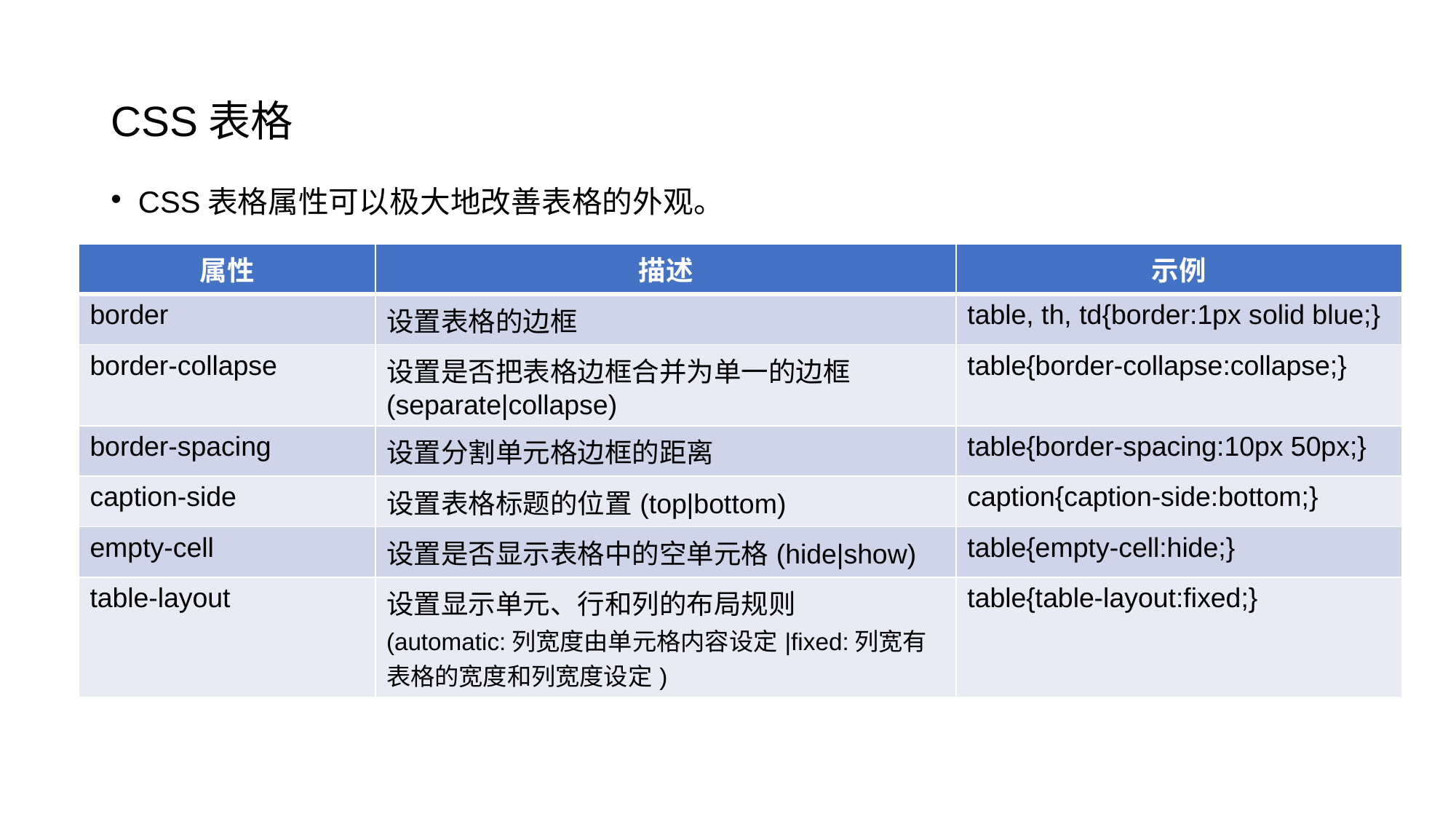

# CSS表格
CSS表格属性可以极大地改善表格的外观。
| 属性 | 描述 | 示例 |
| --- | --- | --- |
| border | 设置表格的边框 | table, th, td{border:1px solid blue;} |
| border-collapse | 设置是否把表格边框合并为单一的边框 (separate|collapse) | table{border-collapse:collapse;} |
| border-spacing | 设置分割单元格边框的距离 | table{border-spacing:10px 50px;} |
| caption-side | 设置表格标题的位置(top|bottom) | caption{caption-side:bottom;} |
| empty-cell | 设置是否显示表格中的空单元格(hide|show) | table{empty-cell:hide;} |
| table-layout | 设置显示单元、行和列的布局规则 (automatic:列宽度由单元格内容设定|fixed:列宽有表格的宽度和列宽度设定) | table{table-layout:fixed;} |